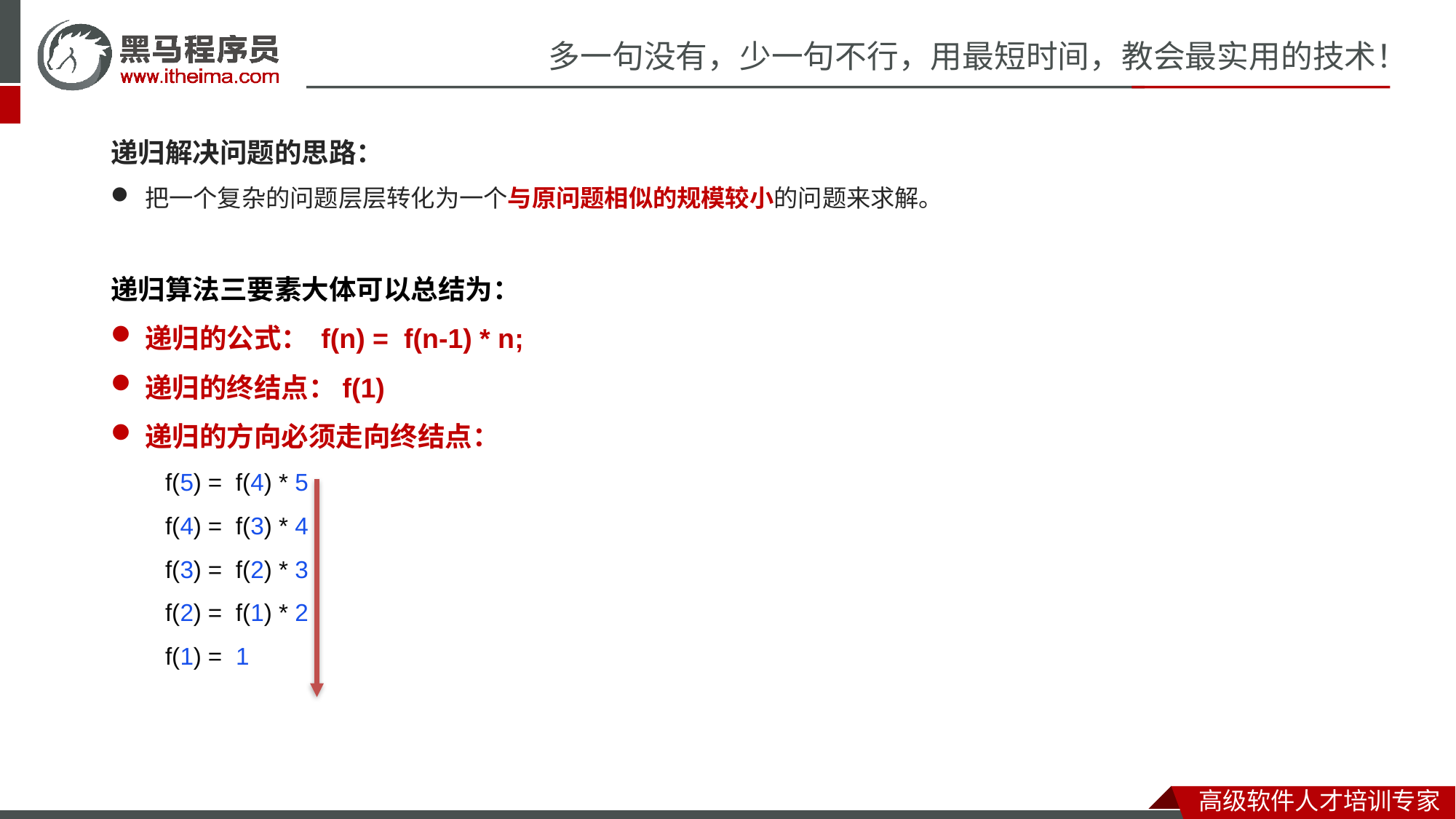

递归解决问题的思路：
把一个复杂的问题层层转化为一个与原问题相似的规模较小的问题来求解。

递归算法三要素大体可以总结为：
递归的公式： f(n) =  f(n-1) * n;
递归的终结点：f(1)
递归的方向必须走向终结点：
f(5) =  f(4) * 5
f(4) =  f(3) * 4
f(3) =  f(2) * 3
f(2) =  f(1) * 2
f(1) =  1